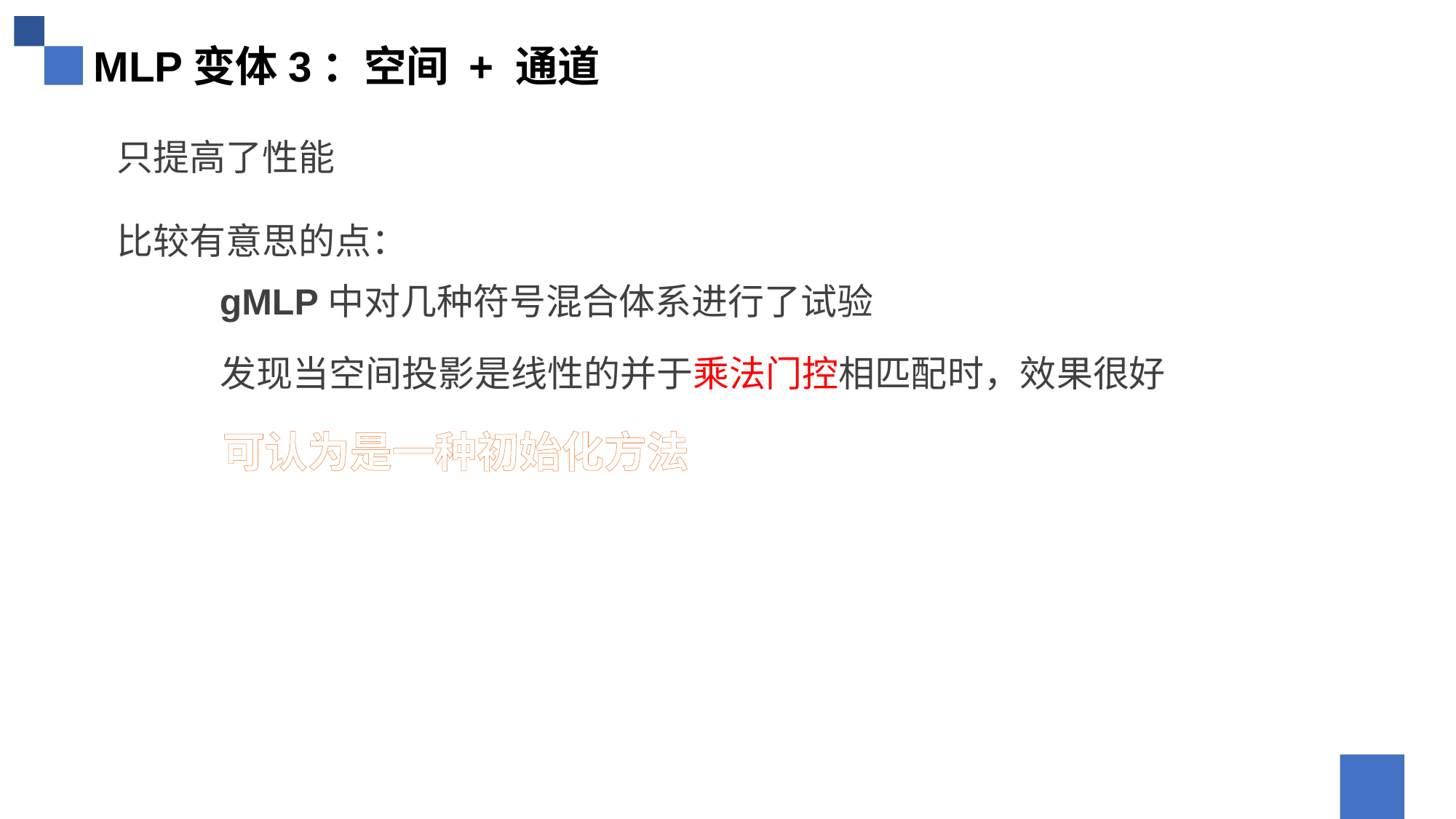

MLP变体3：空间 + 通道
只提高了性能
比较有意思的点：
gMLP中对几种符号混合体系进行了试验
发现当空间投影是线性的并于乘法门控相匹配时，效果很好
可认为是一种初始化方法